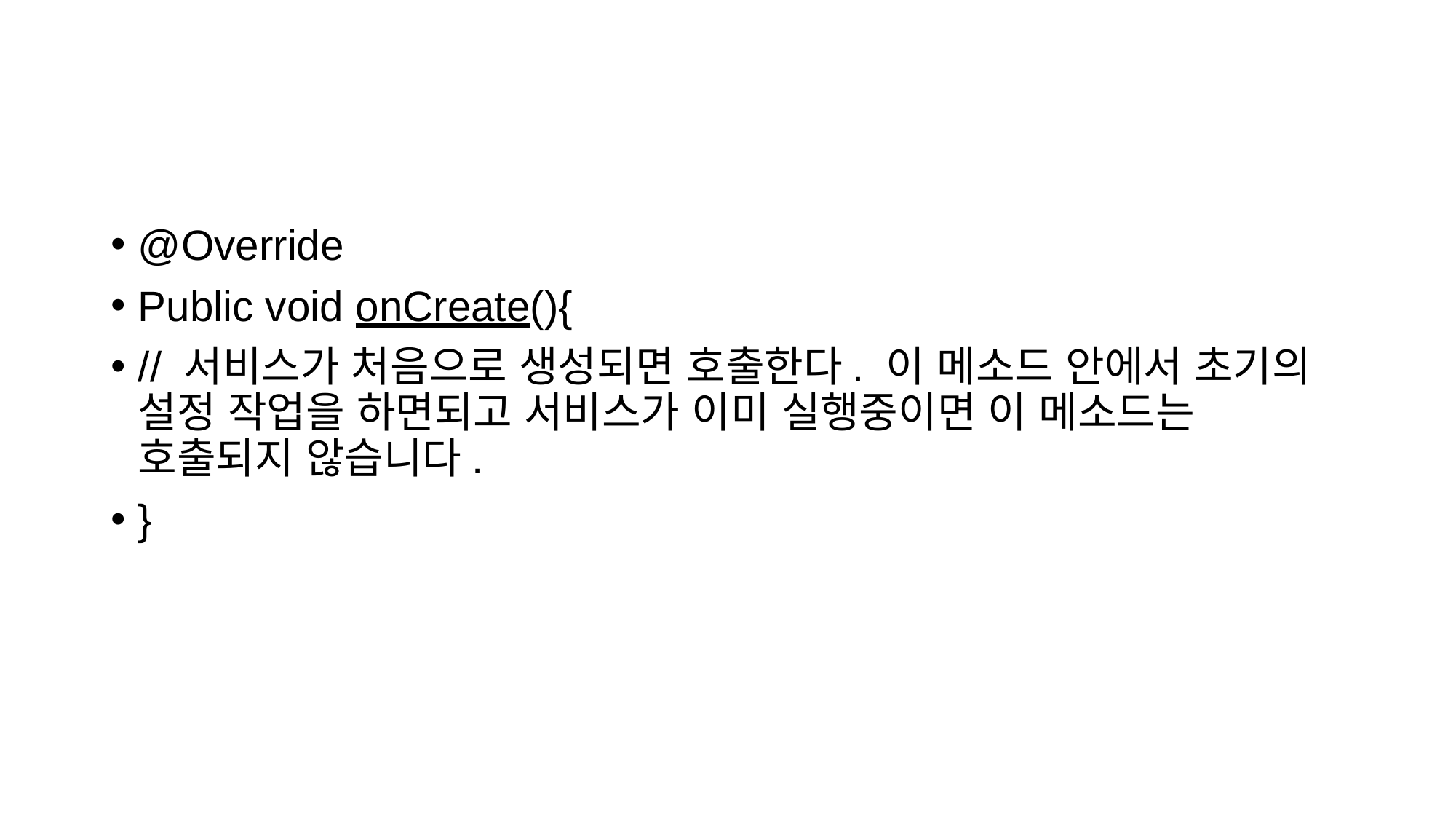

#
@Override
Public void onCreate(){
// 서비스가 처음으로 생성되면 호출한다. 이 메소드 안에서 초기의 설정 작업을 하면되고 서비스가 이미 실행중이면 이 메소드는 호출되지 않습니다.
}